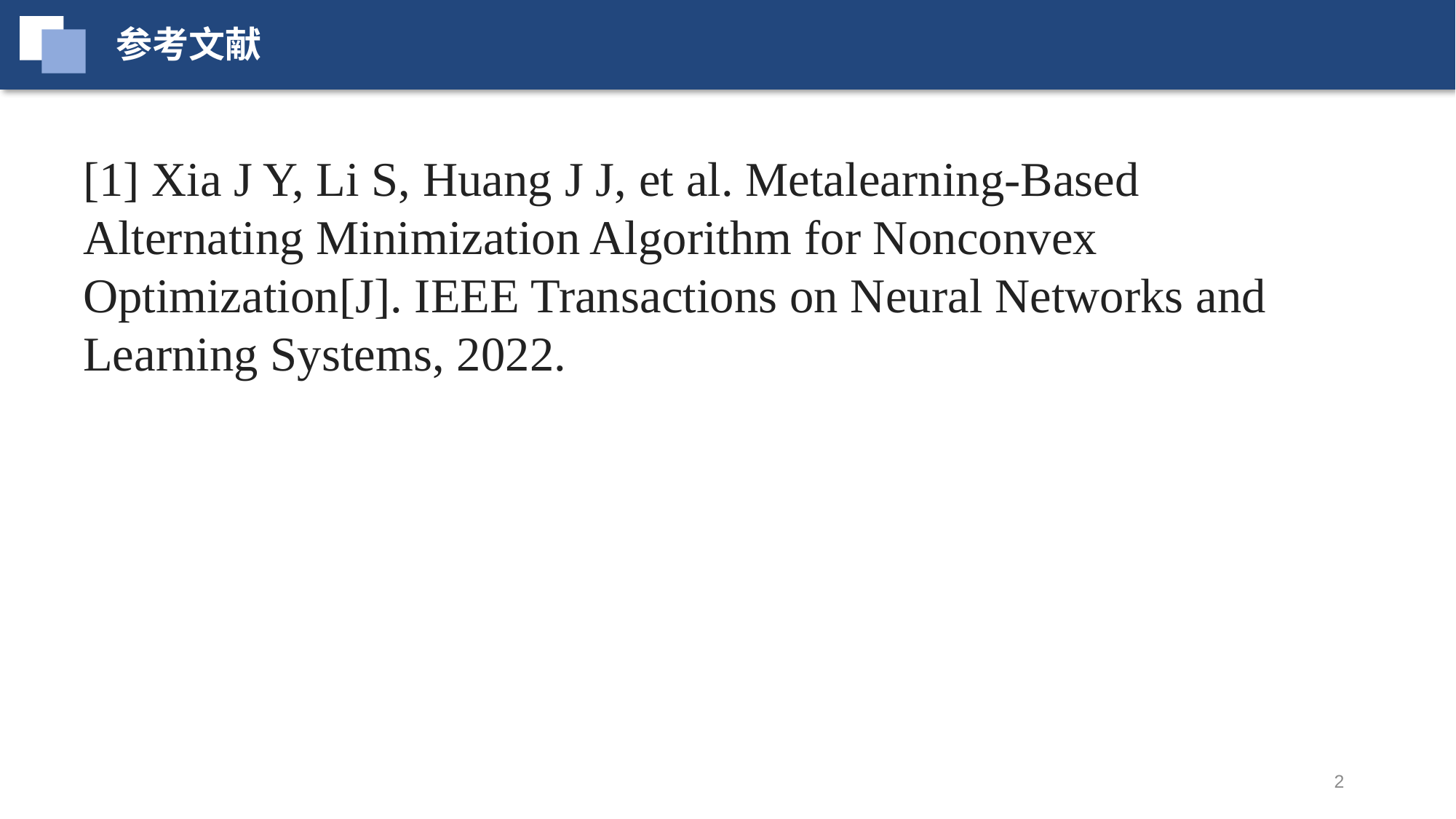

参考文献

[1] Xia J Y, Li S, Huang J J, et al. Metalearning-Based Alternating Minimization Algorithm for Nonconvex Optimization[J]. IEEE Transactions on Neural Networks and Learning Systems, 2022.
2